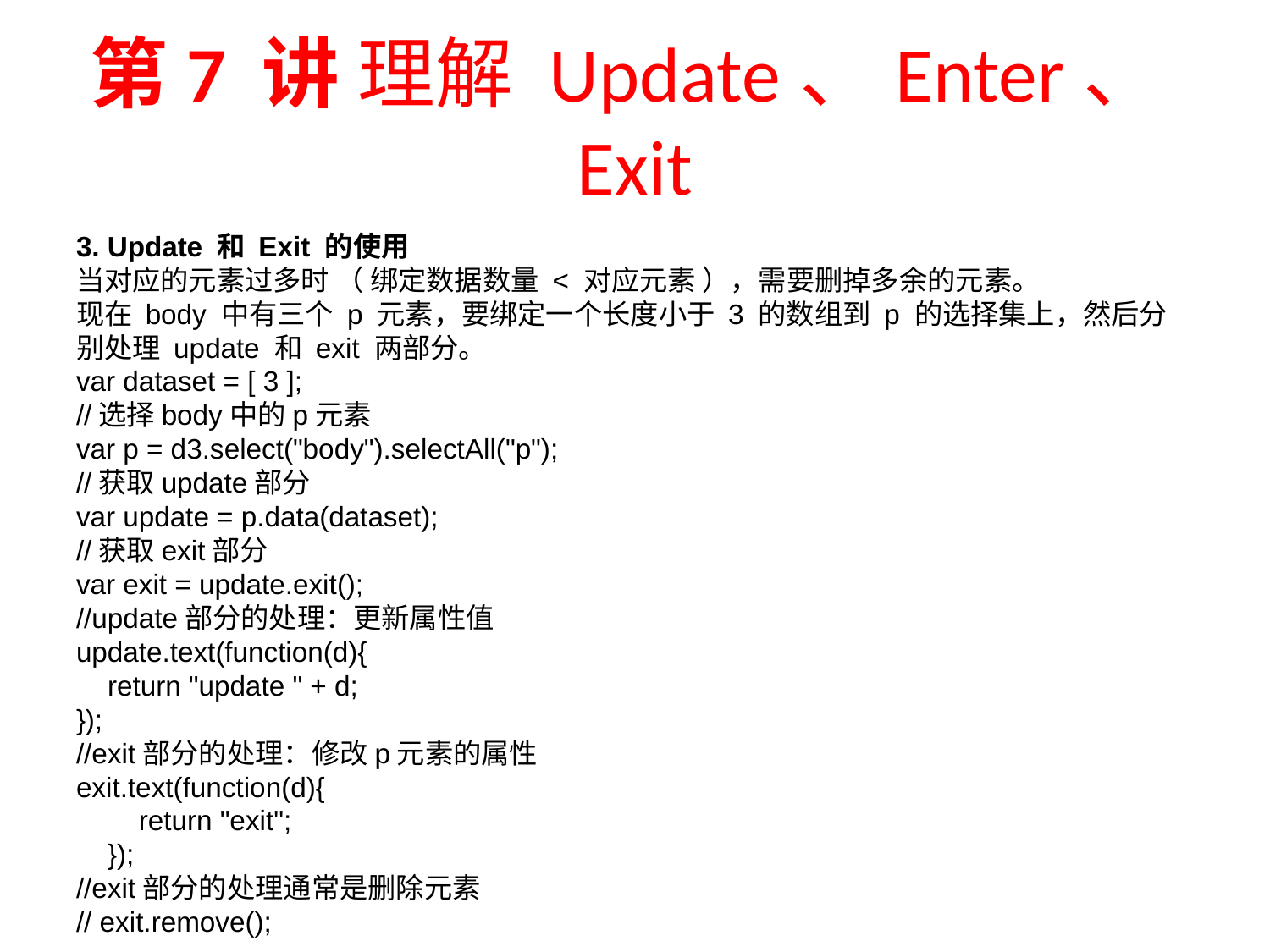

# 第7 讲 理解 Update、Enter、Exit
3. Update 和 Exit 的使用
当对应的元素过多时 （ 绑定数据数量 < 对应元素 ），需要删掉多余的元素。
现在 body 中有三个 p 元素，要绑定一个长度小于 3 的数组到 p 的选择集上，然后分别处理 update 和 exit 两部分。
var dataset = [ 3 ];
//选择body中的p元素
var p = d3.select("body").selectAll("p");
//获取update部分
var update = p.data(dataset);
//获取exit部分
var exit = update.exit();
//update部分的处理：更新属性值
update.text(function(d){
    return "update " + d;
});
//exit部分的处理：修改p元素的属性
exit.text(function(d){
        return "exit";
    });
//exit部分的处理通常是删除元素
// exit.remove();